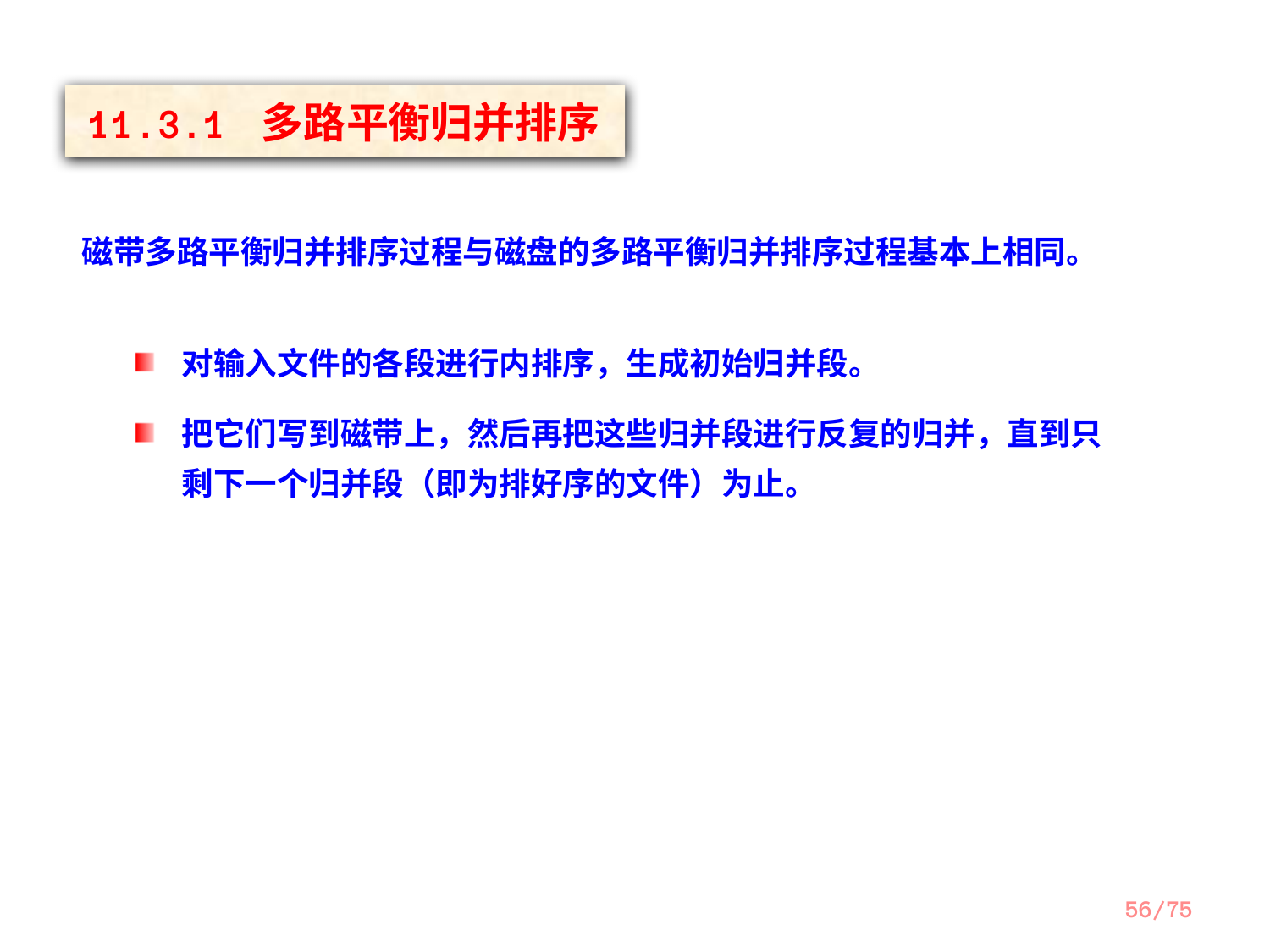

11.3.1 多路平衡归并排序
磁带多路平衡归并排序过程与磁盘的多路平衡归并排序过程基本上相同。
对输入文件的各段进行内排序，生成初始归并段。
把它们写到磁带上，然后再把这些归并段进行反复的归并，直到只剩下一个归并段（即为排好序的文件）为止。
56/75